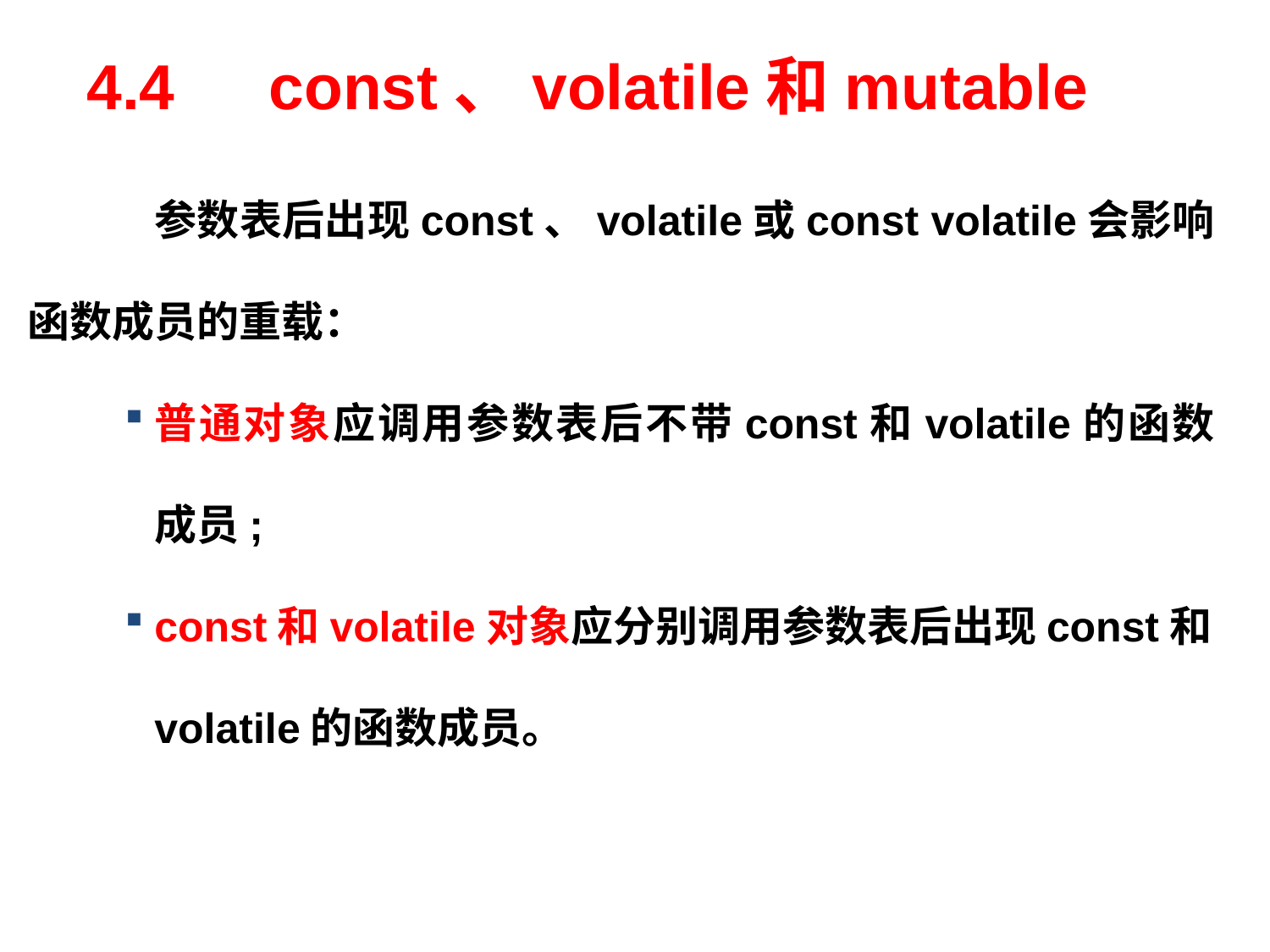

# 4.4　const、volatile和mutable
	参数表后出现const、volatile或const volatile会影响函数成员的重载：
普通对象应调用参数表后不带const和volatile的函数成员;
const和volatile对象应分别调用参数表后出现const和volatile的函数成员。